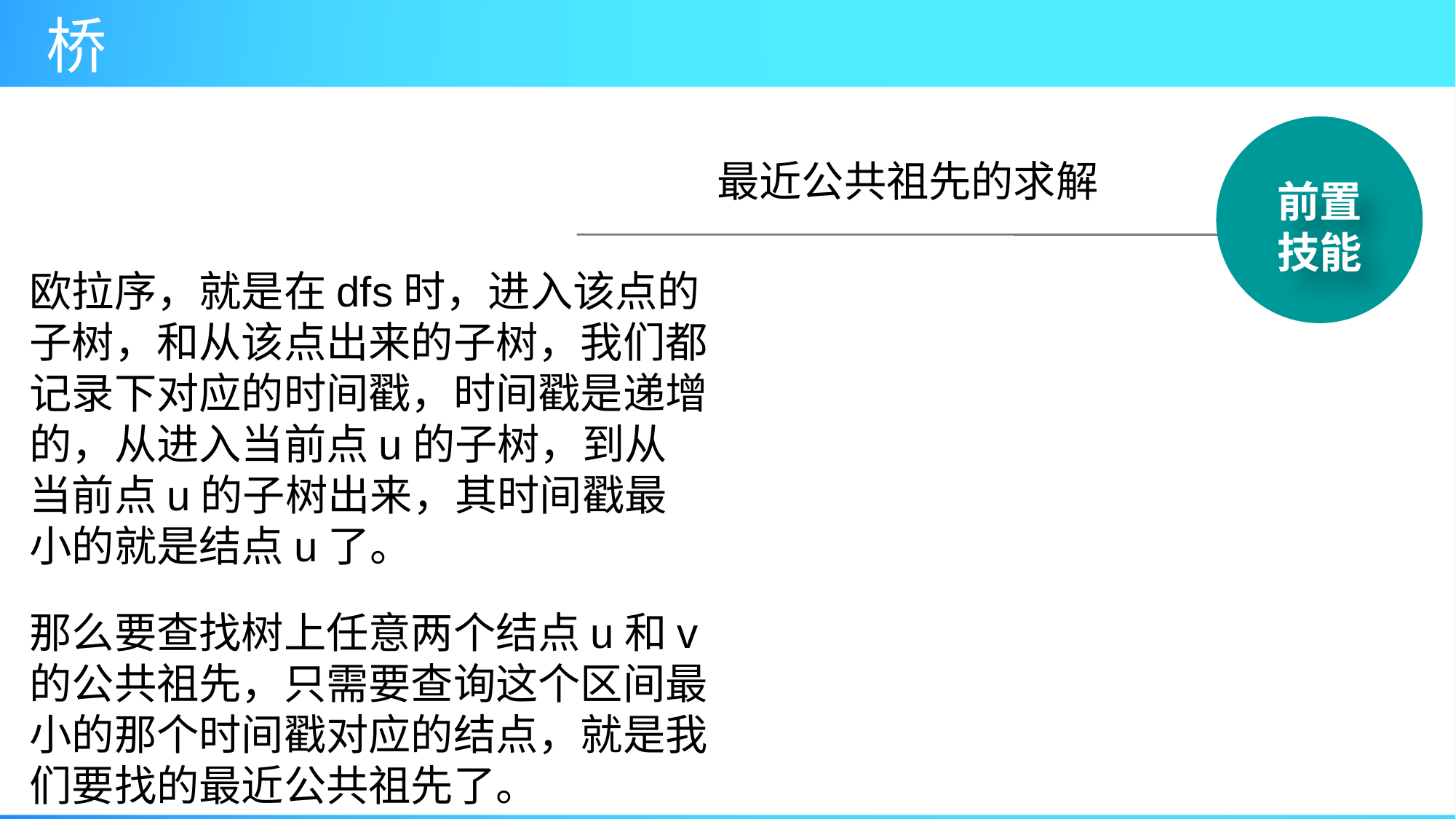

前置
技能
最近公共祖先的求解
欧拉序，就是在dfs时，进入该点的子树，和从该点出来的子树，我们都记录下对应的时间戳，时间戳是递增的，从进入当前点u的子树，到从当前点u的子树出来，其时间戳最小的就是结点u了。
那么要查找树上任意两个结点u和v的公共祖先，只需要查询这个区间最小的那个时间戳对应的结点，就是我们要找的最近公共祖先了。